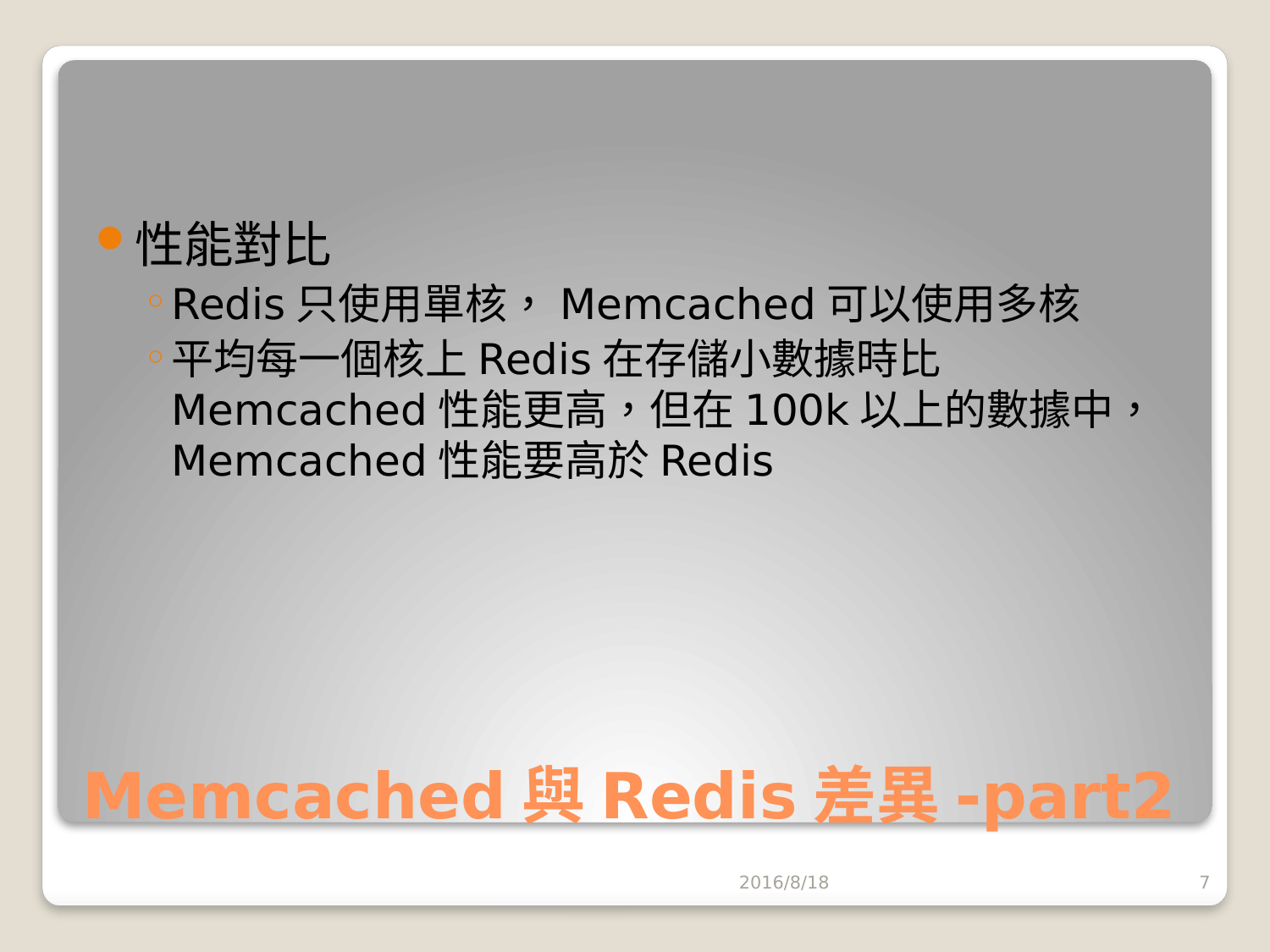

性能對比
Redis只使用單核，Memcached可以使用多核
平均每一個核上Redis在存儲小數據時比Memcached性能更高，但在100k以上的數據中，Memcached性能要高於Redis
# Memcached與Redis差異-part2
2016/8/18
7